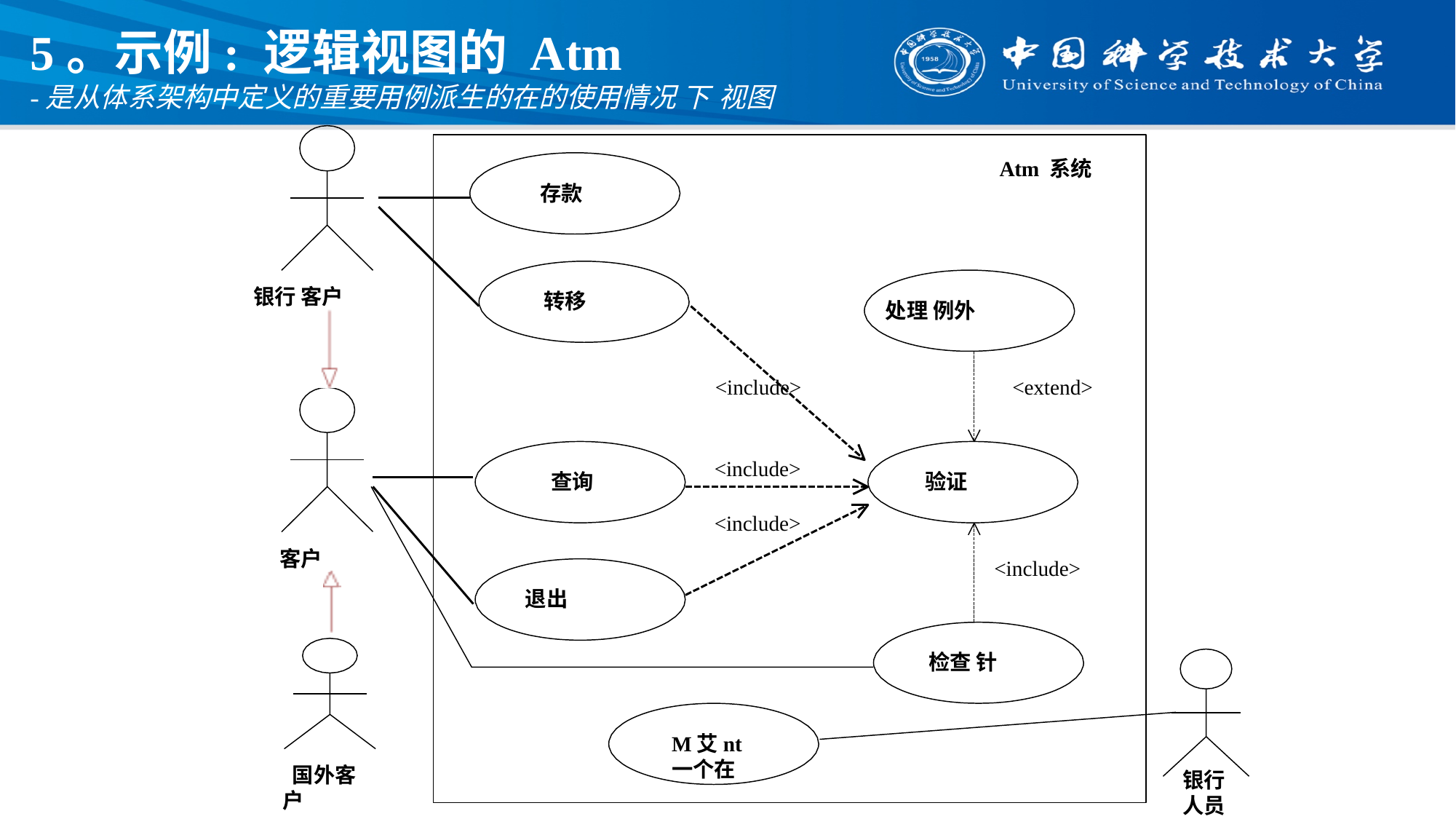

# 5。示例: 逻辑视图的 Atm -是从体系架构中定义的重要用例派生的在的使用情况 下 视图

Atm 系统

存款

银行 客户
转移
处理 例外

<include>
<extend>

<include>

查询
验证

<include>

客户
<include>

退出

检查 针

M艾nt一个在

国外客户
银行
人员